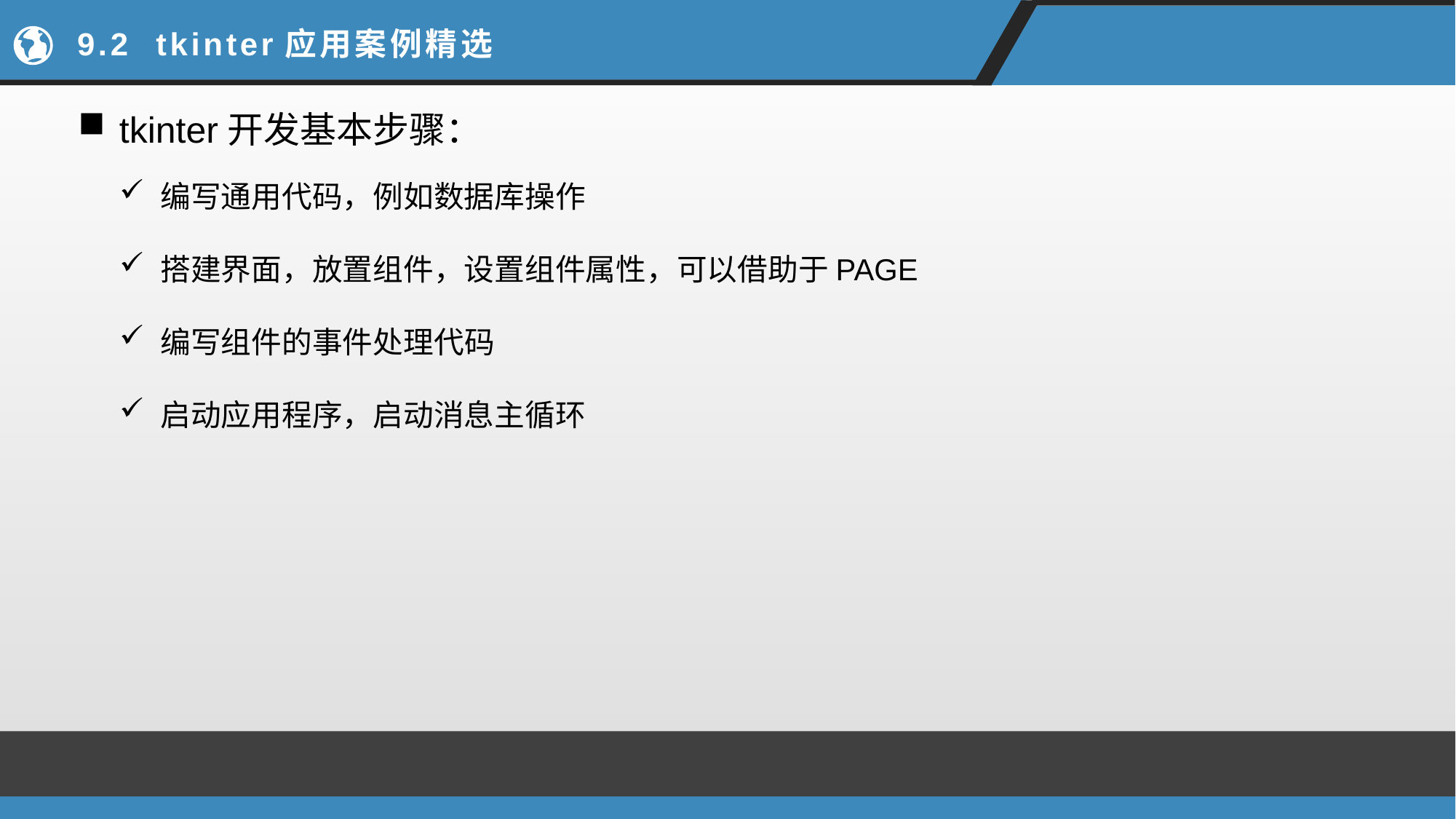

# 9.2  tkinter应用案例精选

tkinter开发基本步骤：
编写通用代码，例如数据库操作
搭建界面，放置组件，设置组件属性，可以借助于PAGE
编写组件的事件处理代码
启动应用程序，启动消息主循环